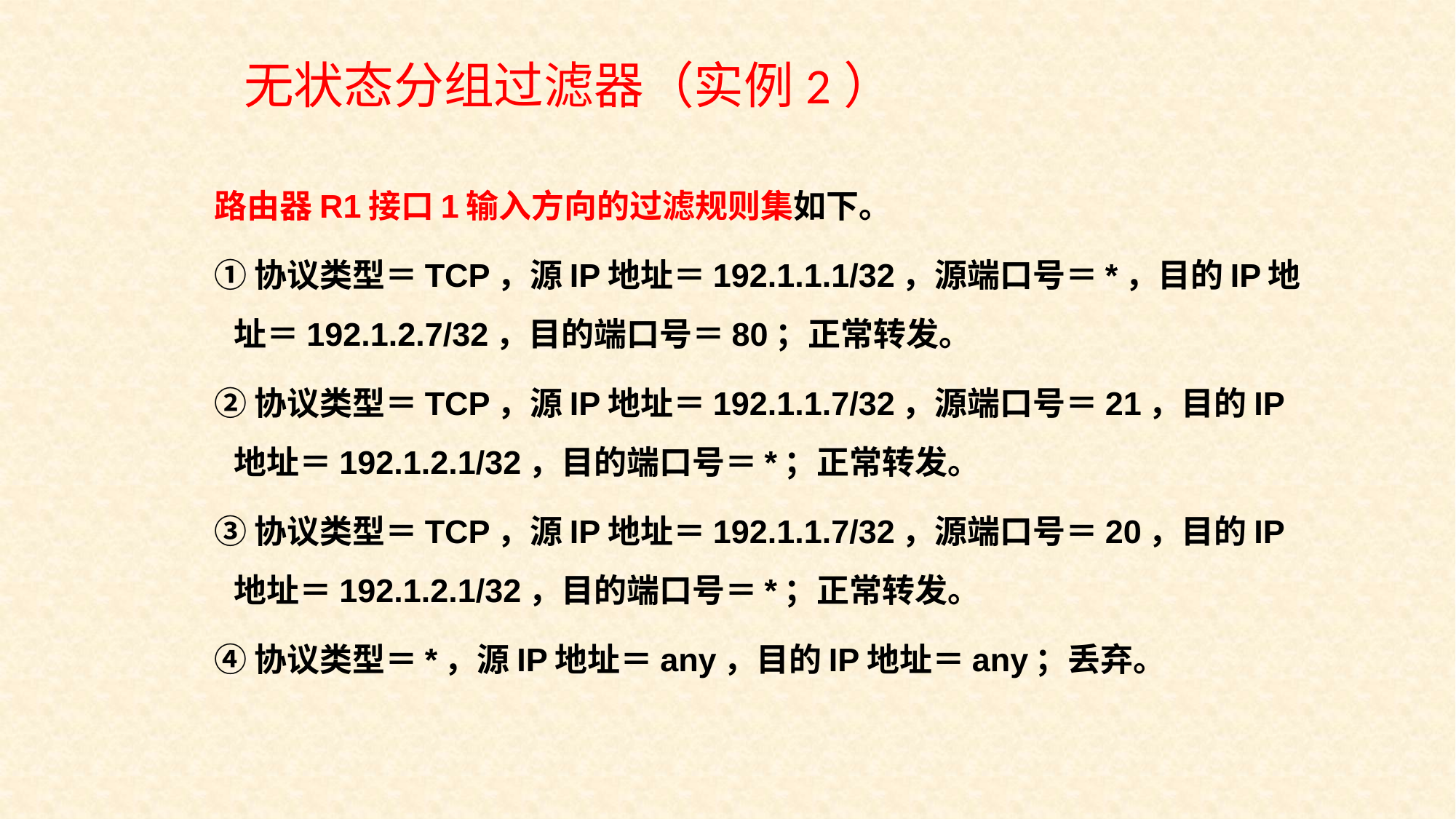

# 无状态分组过滤器（实例2）
路由器R1接口1输入方向的过滤规则集如下。
①协议类型＝TCP，源IP地址＝192.1.1.1/32，源端口号＝*，目的IP地址＝192.1.2.7/32，目的端口号＝80；正常转发。
②协议类型＝TCP，源IP地址＝192.1.1.7/32，源端口号＝21，目的IP地址＝192.1.2.1/32，目的端口号＝*；正常转发。
③协议类型＝TCP，源IP地址＝192.1.1.7/32，源端口号＝20，目的IP地址＝192.1.2.1/32，目的端口号＝*；正常转发。
④协议类型＝*，源IP地址＝any，目的IP地址＝any；丢弃。